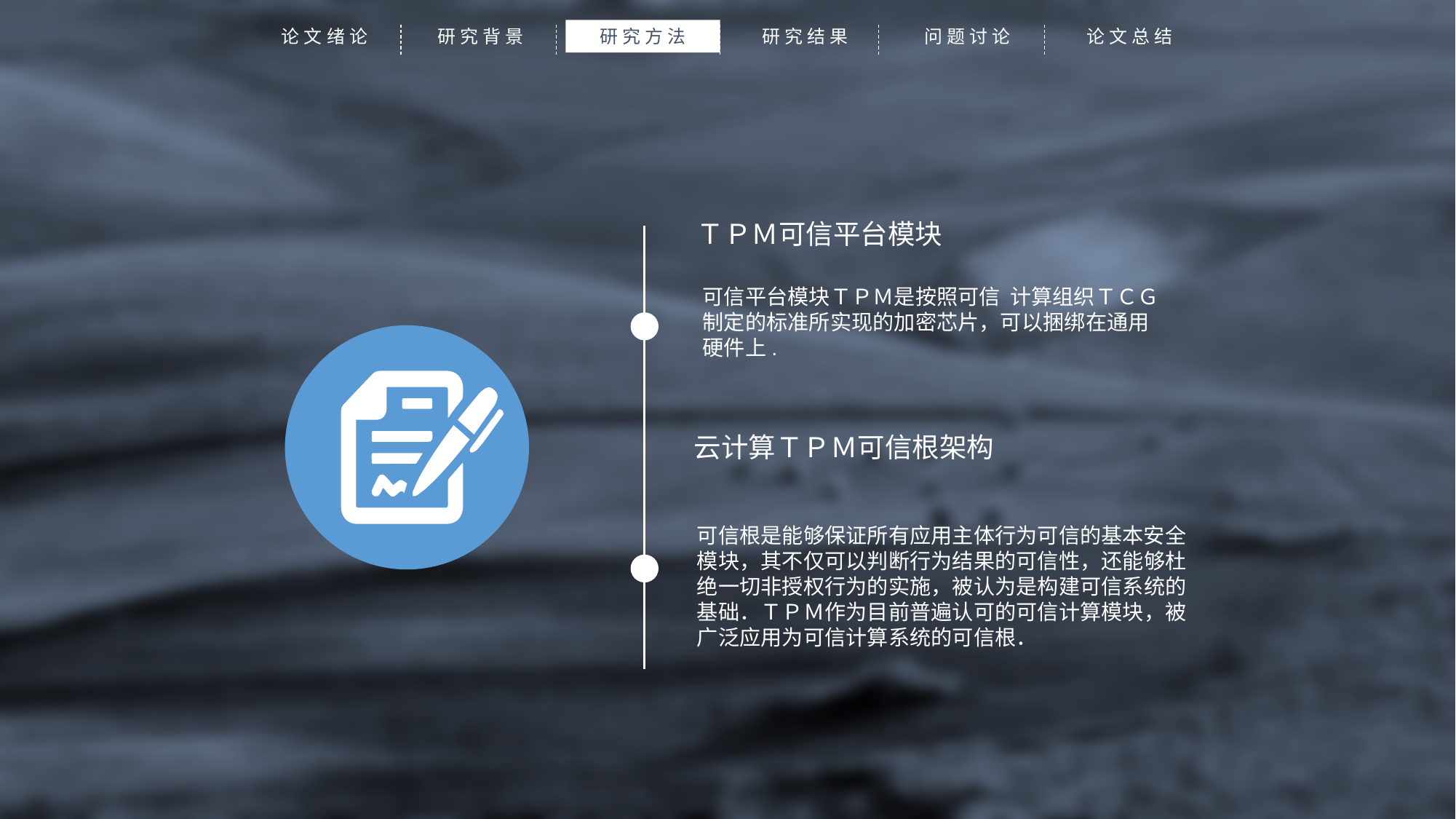

论文绪论
研究背景
研究方法
研究结果
问题讨论
论文总结
ＴＰＭ可信平台模块

可信平台模块ＴＰＭ是按照可信  计算组织ＴＣＧ制定的标准所实现的加密芯片，可以捆绑在通用硬件上.

云计算ＴＰＭ可信根架构

可信根是能够保证所有应用主体行为可信的基本安全模块，其不仅可以判断行为结果的可信性，还能够杜绝一切非授权行为的实施，被认为是构建可信系统的基础．ＴＰＭ作为目前普遍认可的可信计算模块，被广泛应用为可信计算系统的可信根．